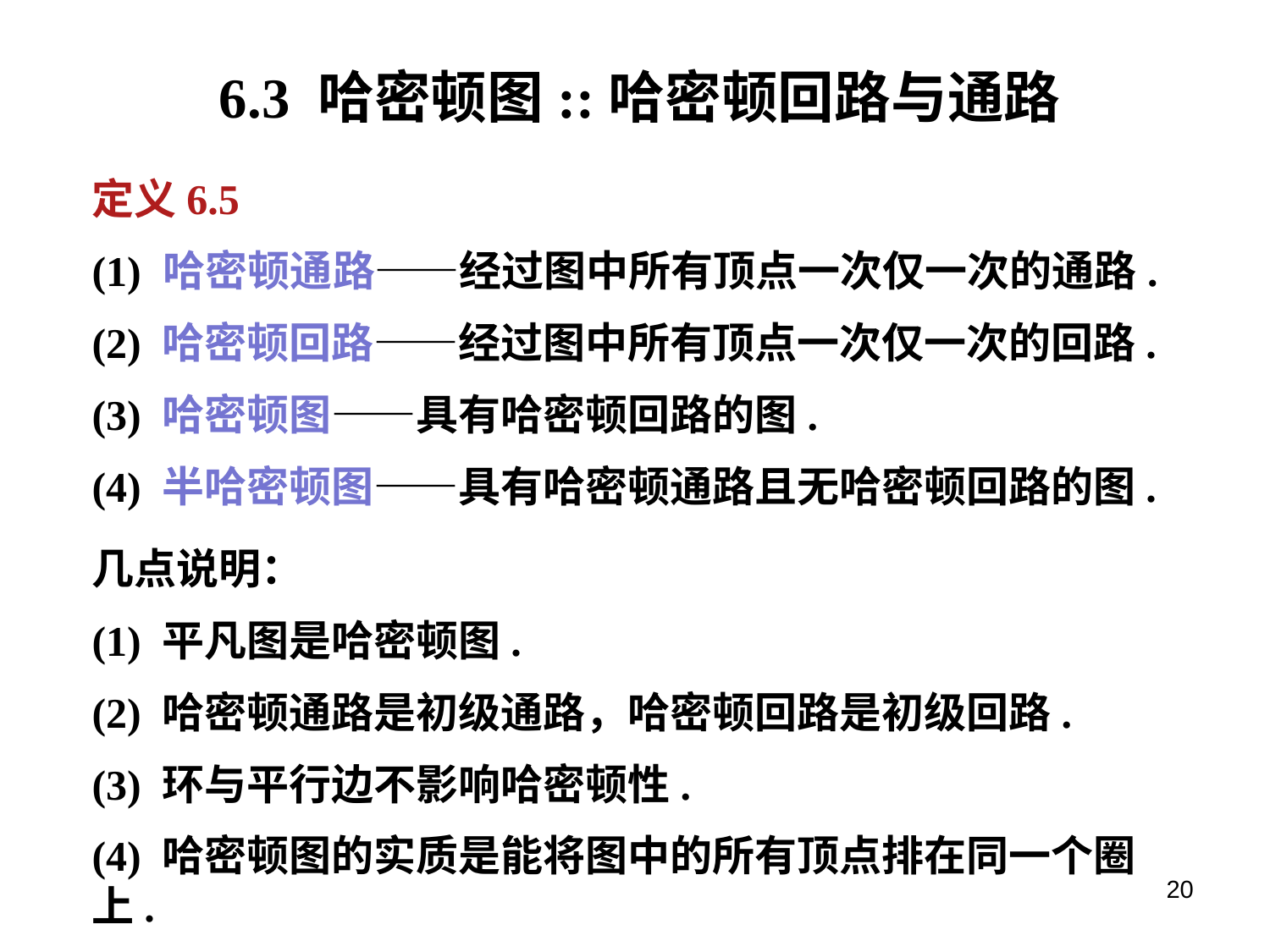

# 6.3 哈密顿图::哈密顿回路与通路
定义6.5
(1) 哈密顿通路——经过图中所有顶点一次仅一次的通路.
(2) 哈密顿回路——经过图中所有顶点一次仅一次的回路.
(3) 哈密顿图——具有哈密顿回路的图.
(4) 半哈密顿图——具有哈密顿通路且无哈密顿回路的图.
几点说明：
(1) 平凡图是哈密顿图.
(2) 哈密顿通路是初级通路，哈密顿回路是初级回路.
(3) 环与平行边不影响哈密顿性.
(4) 哈密顿图的实质是能将图中的所有顶点排在同一个圈上.
20